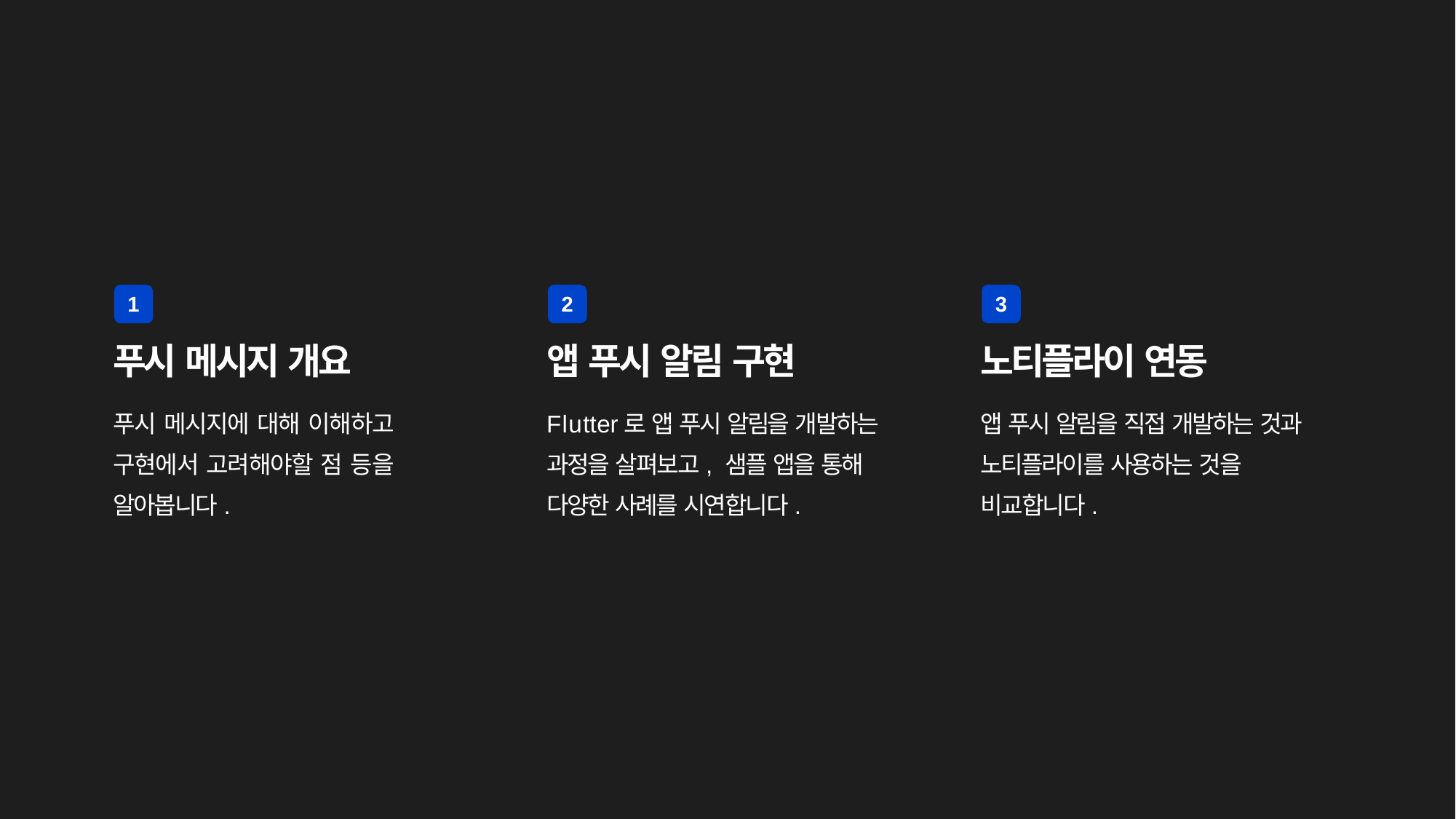

1

푸시 메시지 개요
푸시 메시지에 대해 이해하고  구현에서 고려해야할 점 등을  알아봅니다.
2

앱 푸시 알림 구현
Flutter로 앱 푸시 알림을 개발하는  과정을 살펴보고, 샘플 앱을 통해  다양한 사례를 시연합니다.
3

노티플라이 연동
앱 푸시 알림을 직접 개발하는 것과  노티플라이를 사용하는 것을  비교합니다.